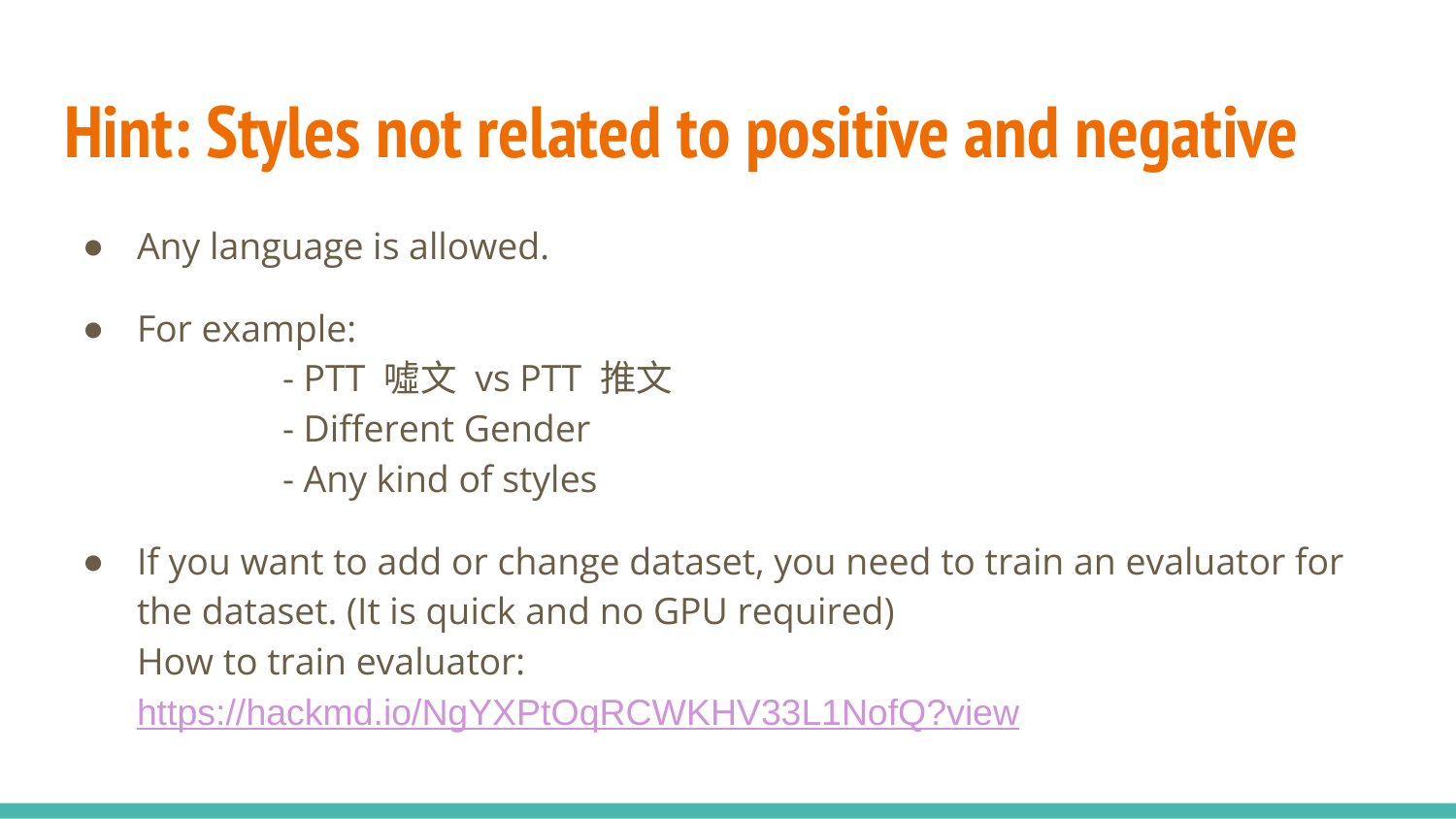

# Hint: Styles not related to positive and negative
Any language is allowed.
For example:
	- PTT 噓文 vs PTT 推文
	- Different Gender
	- Any kind of styles
If you want to add or change dataset, you need to train an evaluator for the dataset. (It is quick and no GPU required)
How to train evaluator: https://hackmd.io/NgYXPtOqRCWKHV33L1NofQ?view